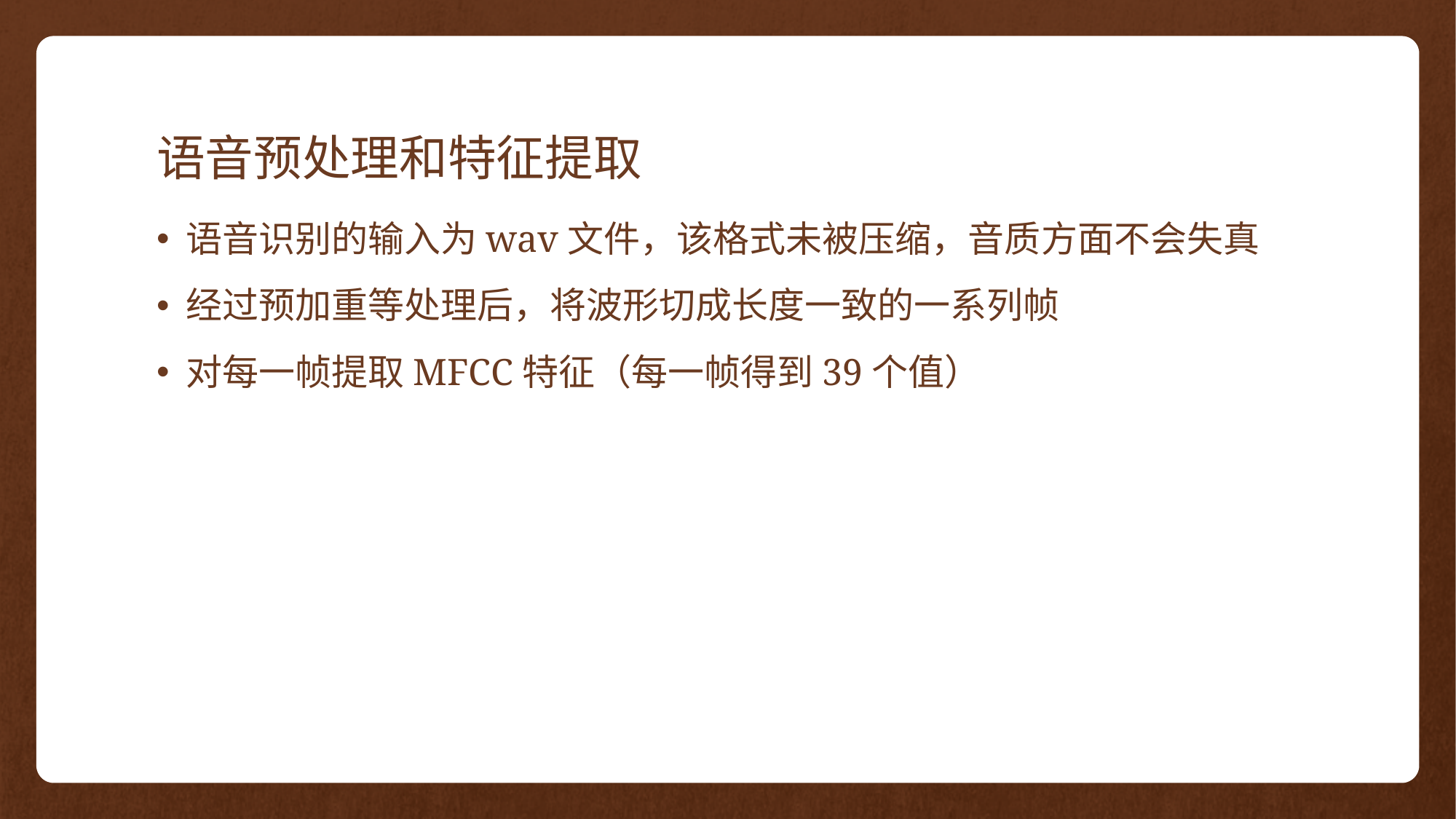

# 语音预处理和特征提取
语音识别的输入为wav文件，该格式未被压缩，音质方面不会失真
经过预加重等处理后，将波形切成长度一致的一系列帧
对每一帧提取MFCC特征（每一帧得到39个值）